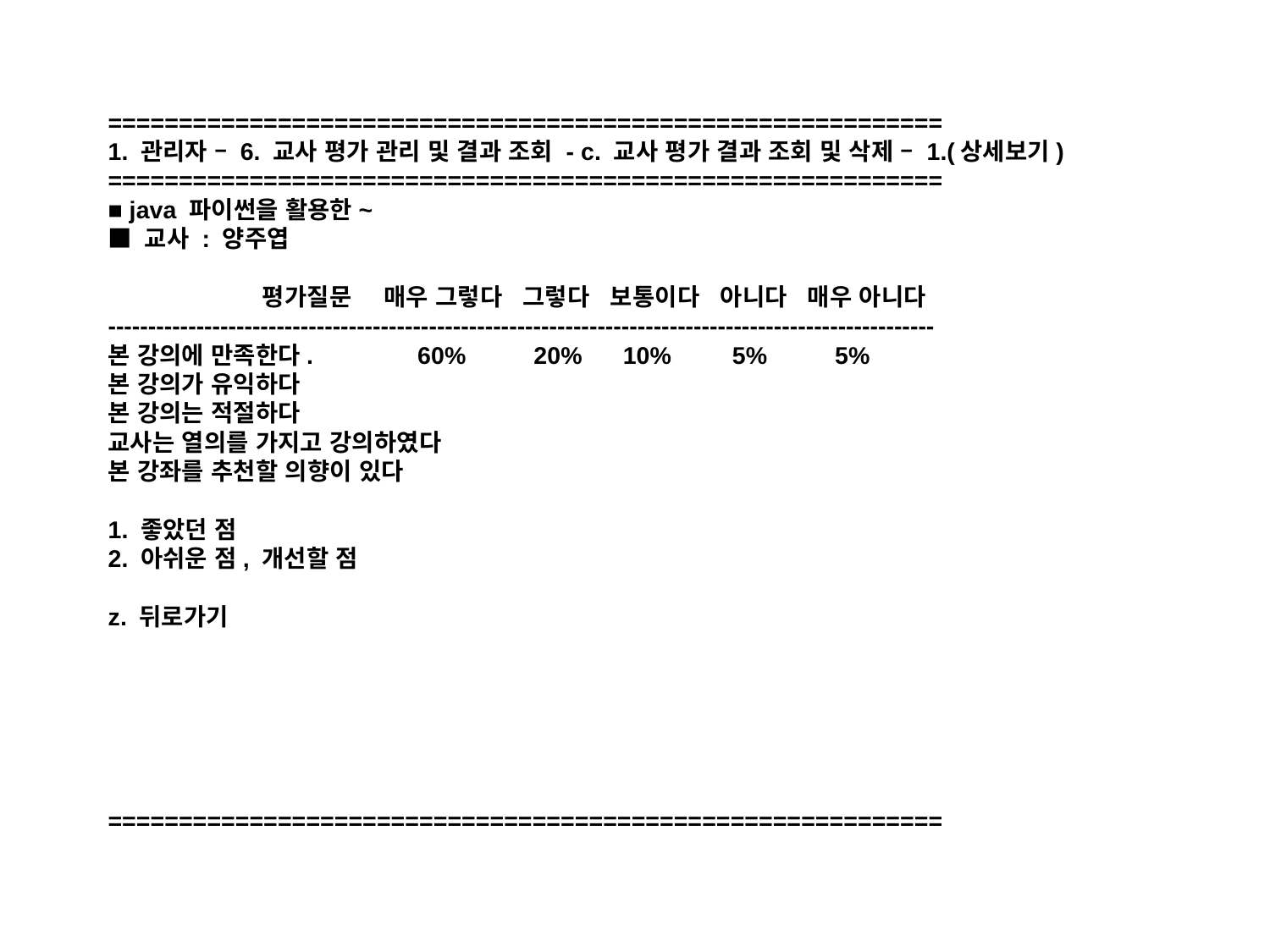

===========================================================
1. 관리자 – 6. 교사 평가 관리 및 결과 조회 - c. 교사 평가 결과 조회 및 삭제 – 1.(상세보기)
===========================================================
■ java 파이썬을 활용한~
■ 교사 : 양주엽

                      평가질문	    매우 그렇다   그렇다   보통이다   아니다   매우 아니다
-------------------------------------------------------------------------------------------------------
본 강의에 만족한다. 		         60%          20%      10%         5%          5%
본 강의가 유익하다
본 강의는 적절하다
교사는 열의를 가지고 강의하였다
본 강좌를 추천할 의향이 있다

1. 좋았던 점
2. 아쉬운 점, 개선할 점

z. 뒤로가기

===========================================================